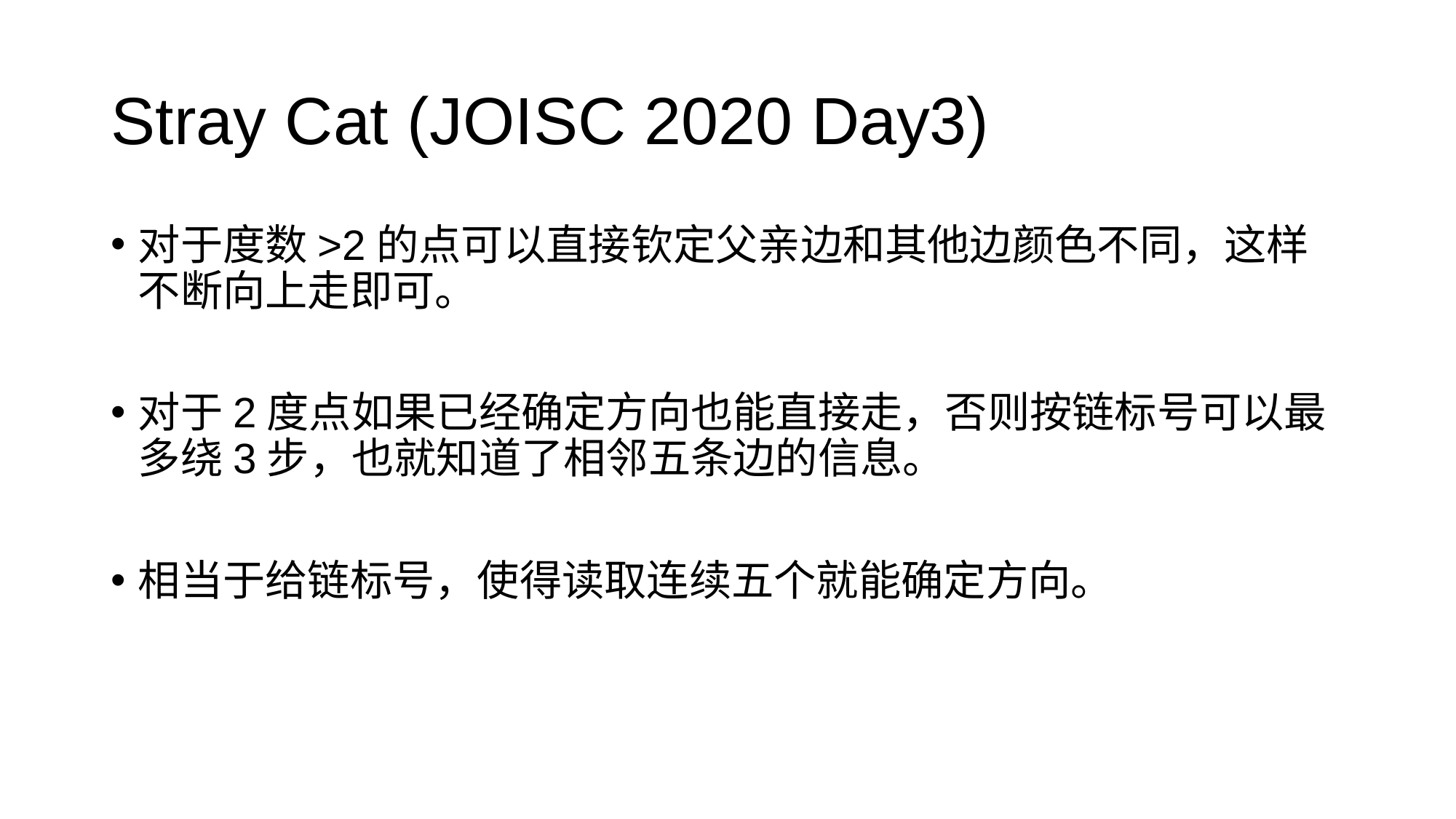

# Stray Cat (JOISC 2020 Day3)
对于度数>2的点可以直接钦定父亲边和其他边颜色不同，这样不断向上走即可。

对于2度点如果已经确定方向也能直接走，否则按链标号可以最多绕3步，也就知道了相邻五条边的信息。

相当于给链标号，使得读取连续五个就能确定方向。